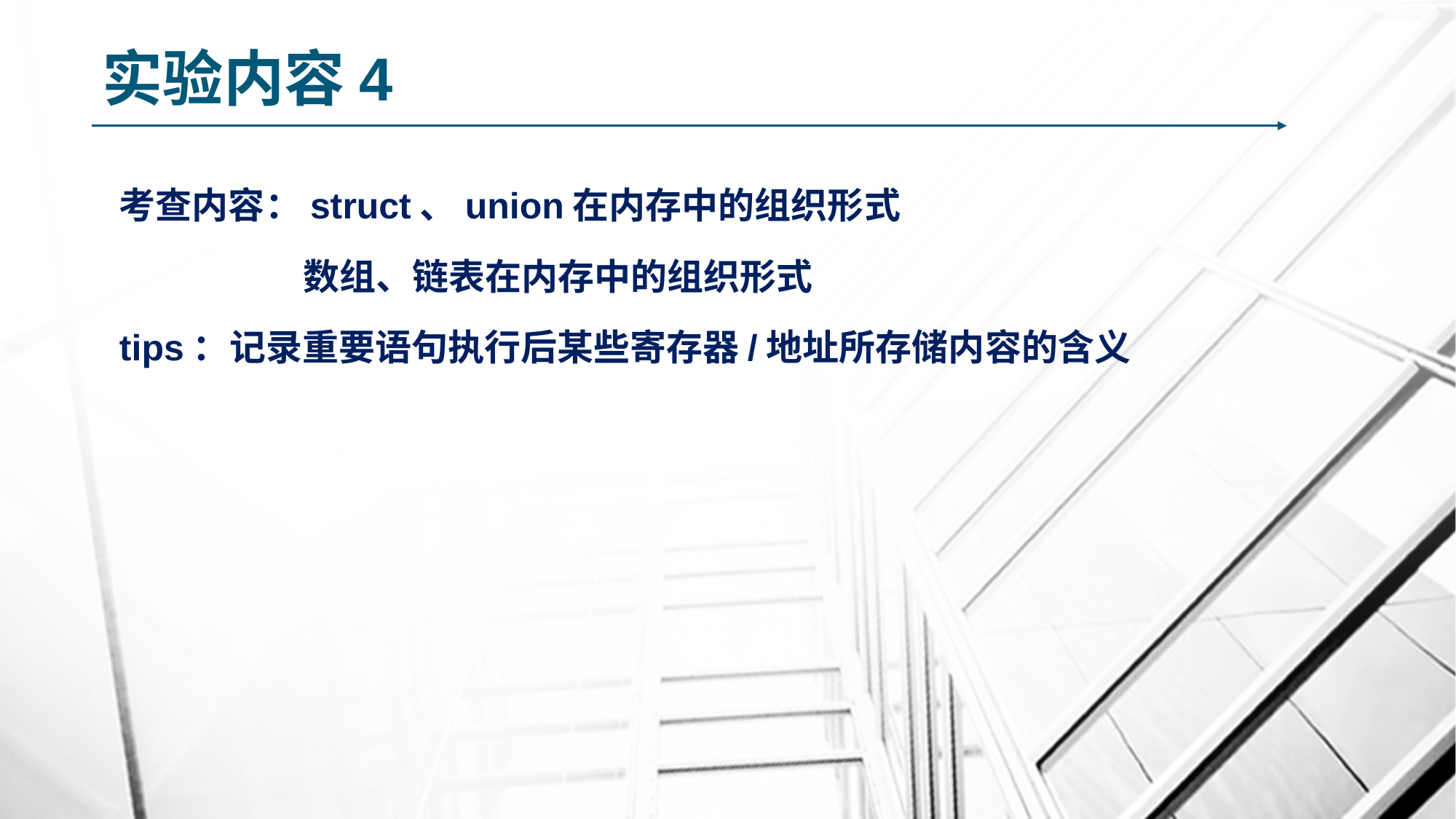

# 实验内容4
考查内容：struct、union在内存中的组织形式
	        数组、链表在内存中的组织形式
tips：记录重要语句执行后某些寄存器/地址所存储内容的含义